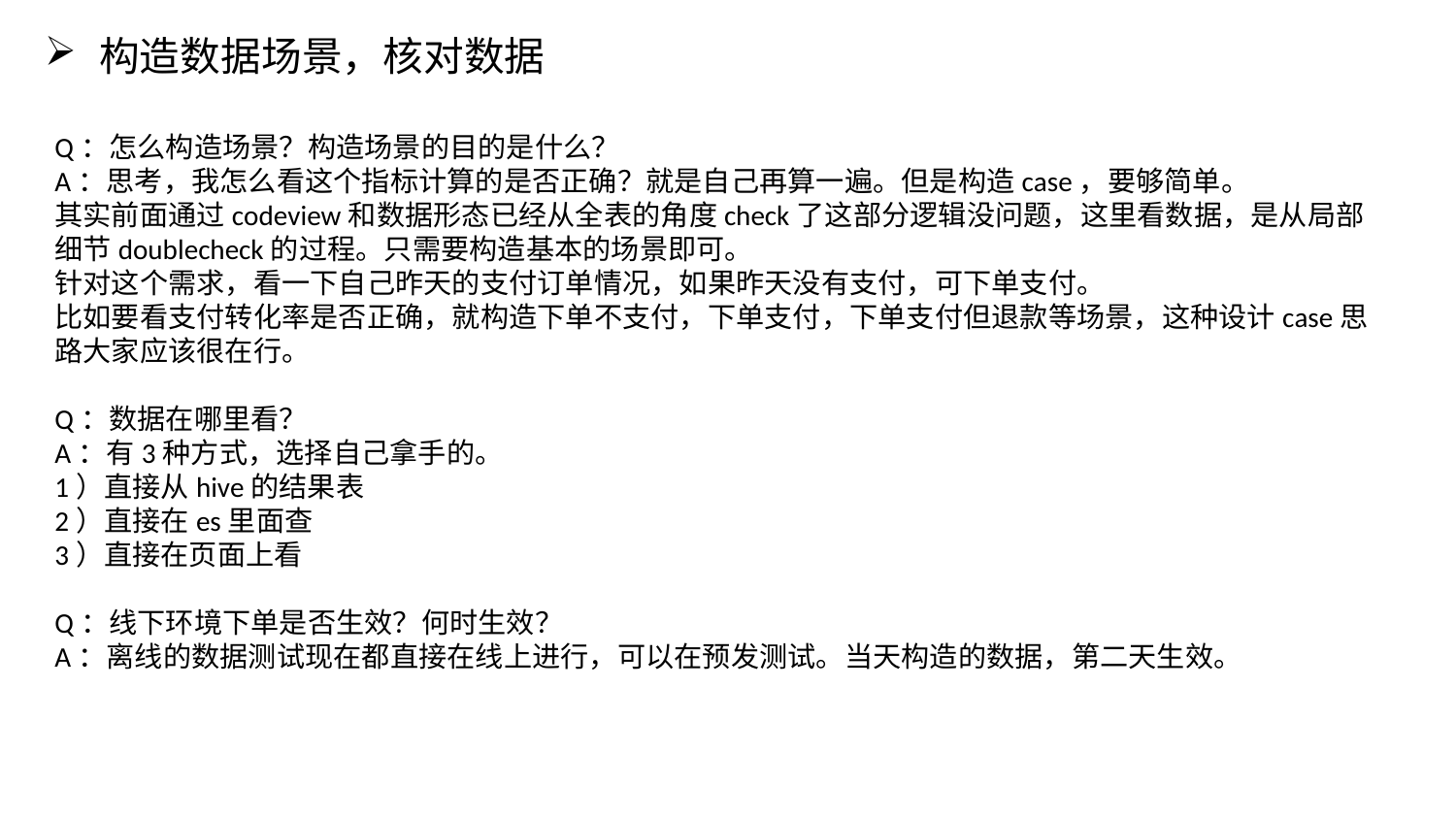

构造数据场景，核对数据

Q：怎么构造场景？构造场景的目的是什么？
A：思考，我怎么看这个指标计算的是否正确？就是自己再算一遍。但是构造case，要够简单。
其实前面通过codeview和数据形态已经从全表的角度check了这部分逻辑没问题，这里看数据，是从局部细节doublecheck的过程。只需要构造基本的场景即可。
针对这个需求，看一下自己昨天的支付订单情况，如果昨天没有支付，可下单支付。
比如要看支付转化率是否正确，就构造下单不支付，下单支付，下单支付但退款等场景，这种设计case思路大家应该很在行。

Q：数据在哪里看？
A：有3种方式，选择自己拿手的。
1）直接从hive的结果表
2）直接在es里面查
3）直接在页面上看

Q：线下环境下单是否生效？何时生效？
A：离线的数据测试现在都直接在线上进行，可以在预发测试。当天构造的数据，第二天生效。